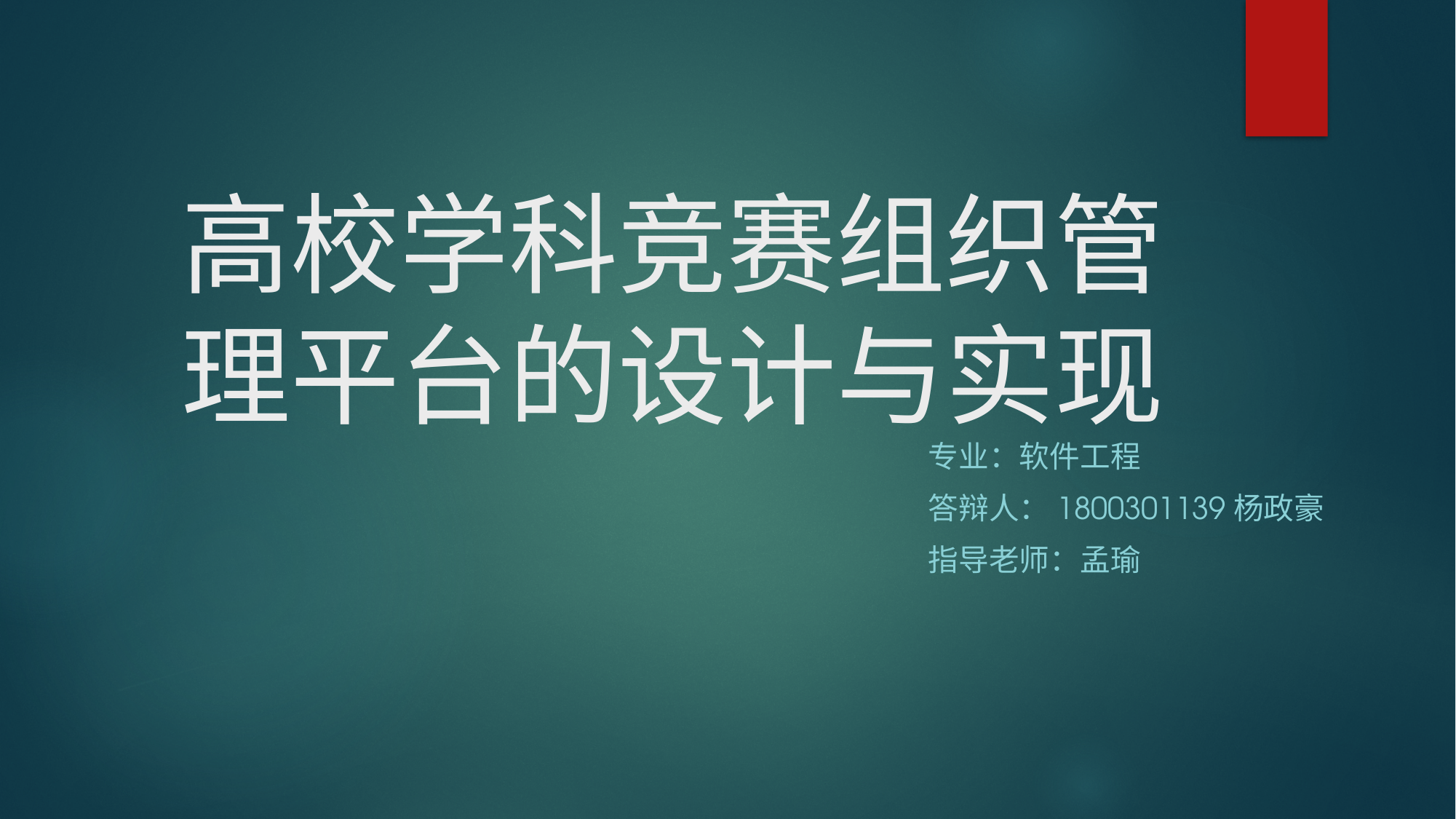

# 高校学科竞赛组织管理平台的设计与实现
                                           专业：软件工程
                                           答辩人：1800301139杨政豪
                                           指导老师：孟瑜